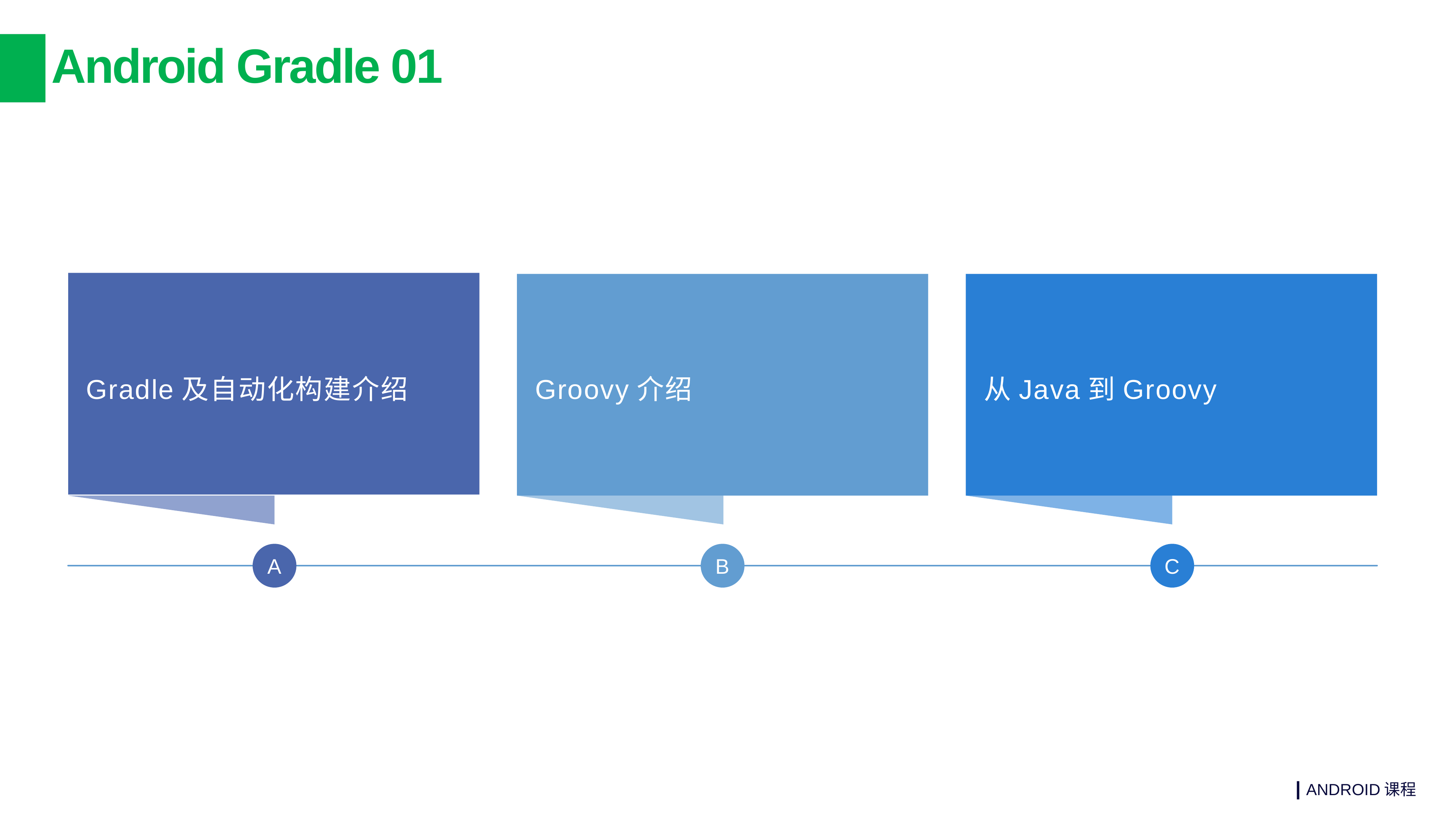

# Android Gradle 01

Gradle及自动化构建介绍
Groovy介绍
从Java到Groovy

A
B
C